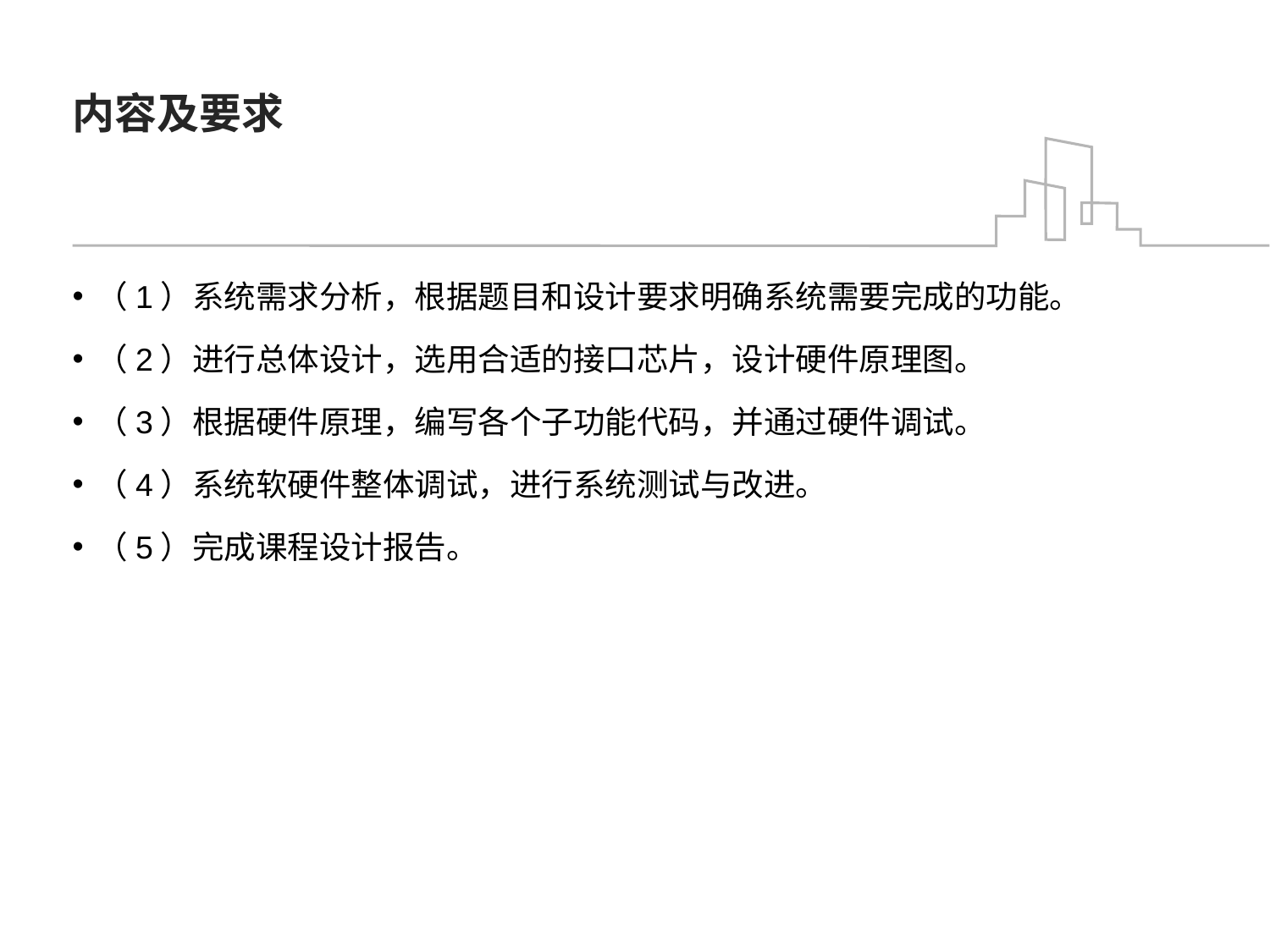

# 内容及要求
（1）系统需求分析，根据题目和设计要求明确系统需要完成的功能。
（2）进行总体设计，选用合适的接口芯片，设计硬件原理图。
（3）根据硬件原理，编写各个子功能代码，并通过硬件调试。
（4）系统软硬件整体调试，进行系统测试与改进。
（5）完成课程设计报告。